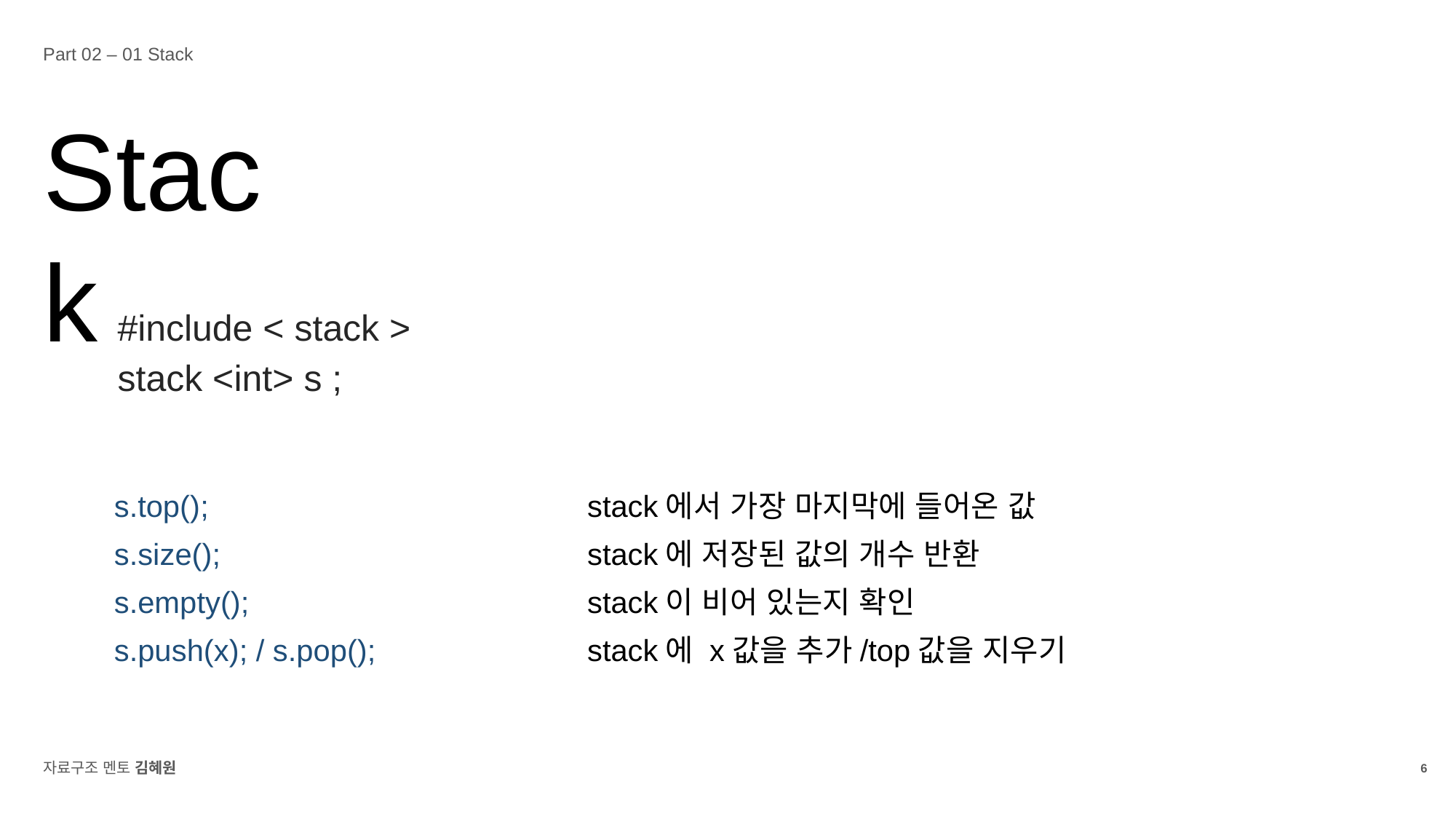

Part 02 – 01 Stack
Stack
#include < stack >
stack <int> s ;
s.top();
s.size();
s.empty();
s.push(x); / s.pop();
stack에서 가장 마지막에 들어온 값
stack에 저장된 값의 개수 반환
stack이 비어 있는지 확인
stack에 x값을 추가/top값을 지우기